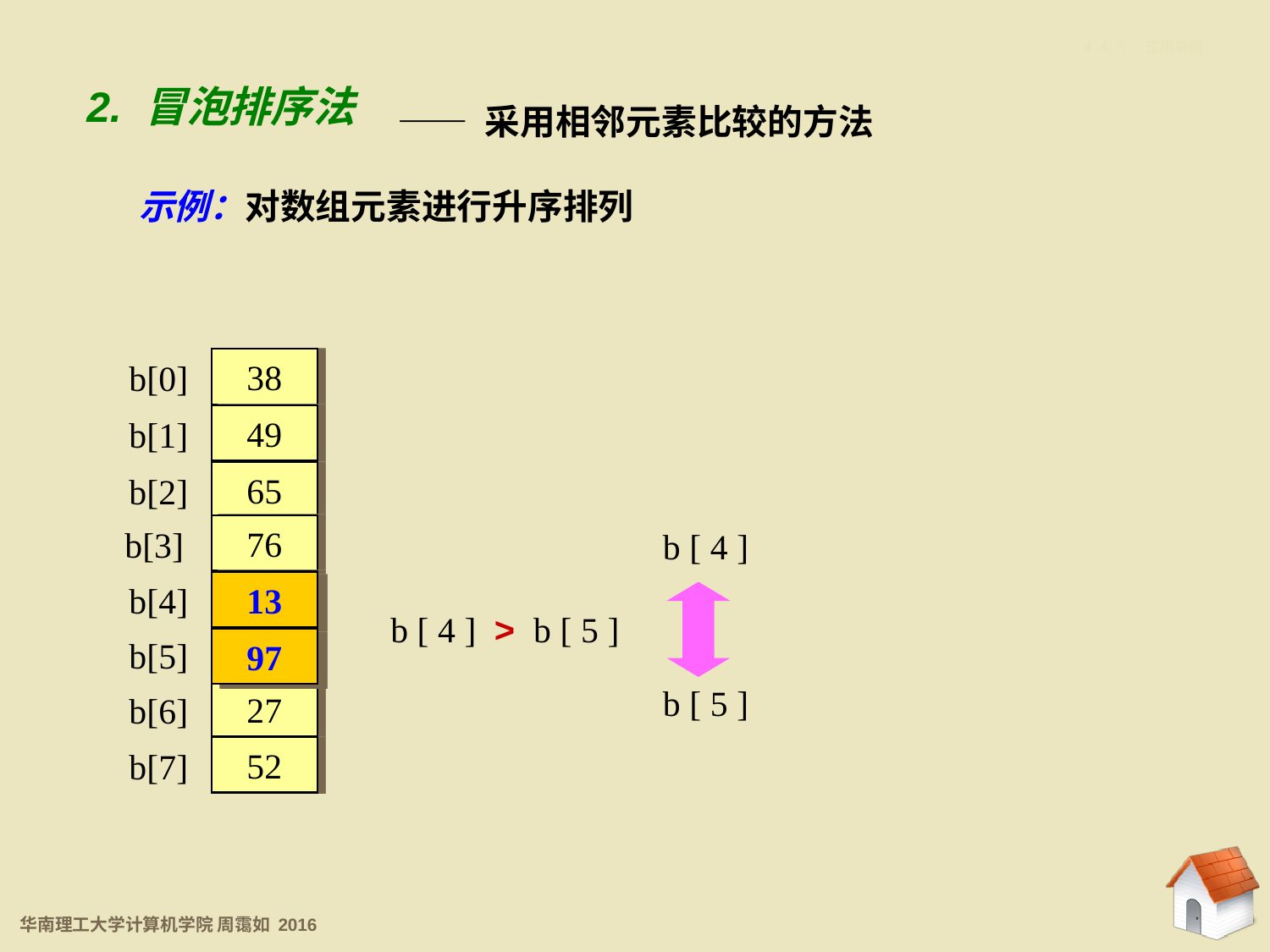

4.4.3  应用举例
—— 采用相邻元素比较的方法
2. 冒泡排序法
示例：对数组元素进行升序排列
38
49
65
76
97
13
27
52
b[0]
b[1]
b[2]
b[3]
b[4]
b[5]
b[6]
b[7]
b [ 4 ]
13

b [ 4 ]  >  b [ 5 ]
97
b [ 5 ]